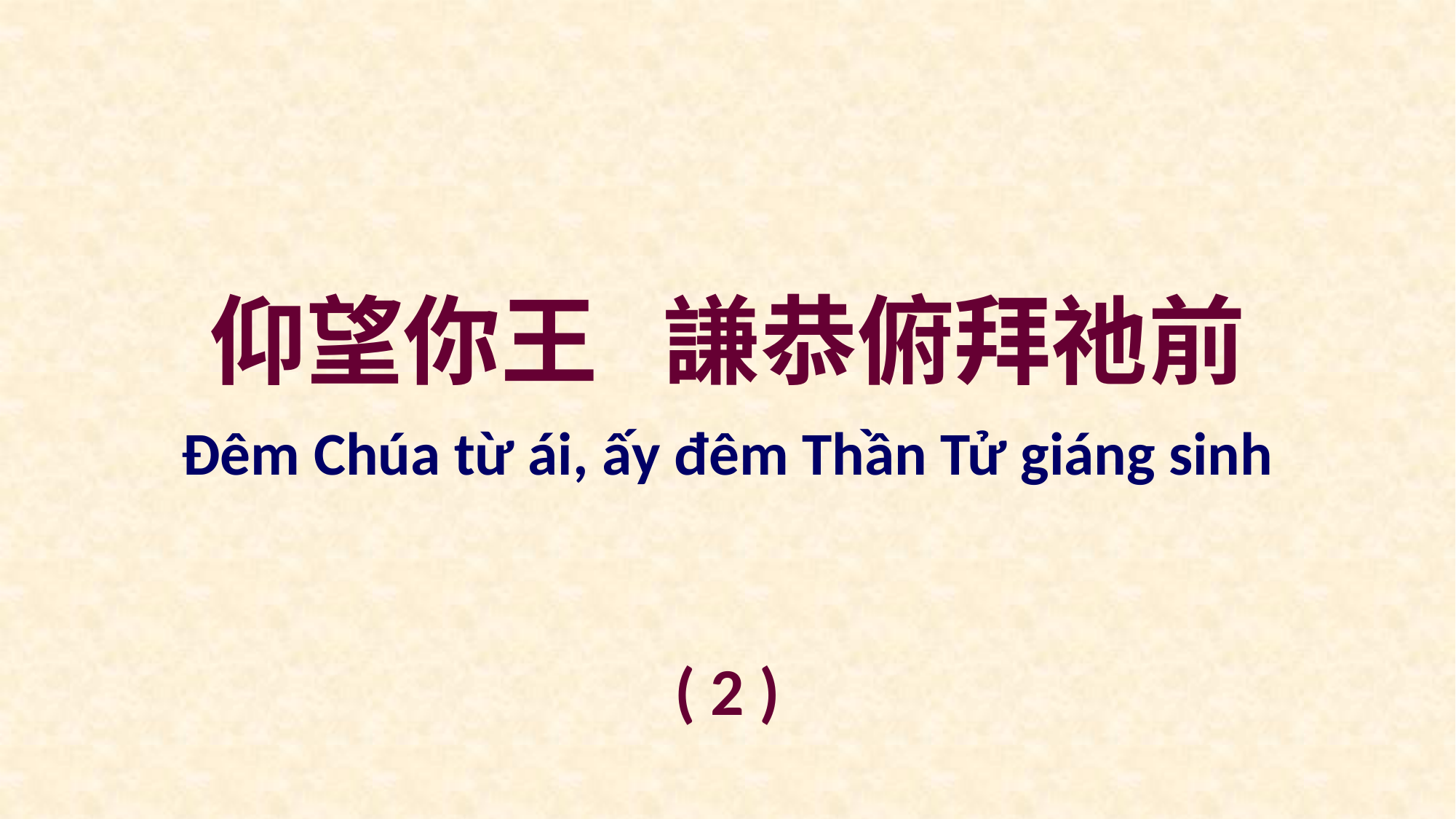

仰望你王   謙恭俯拜祂前
Ðêm Chúa từ ái, ấy đêm Thần Tử giáng sinh
( 2 )